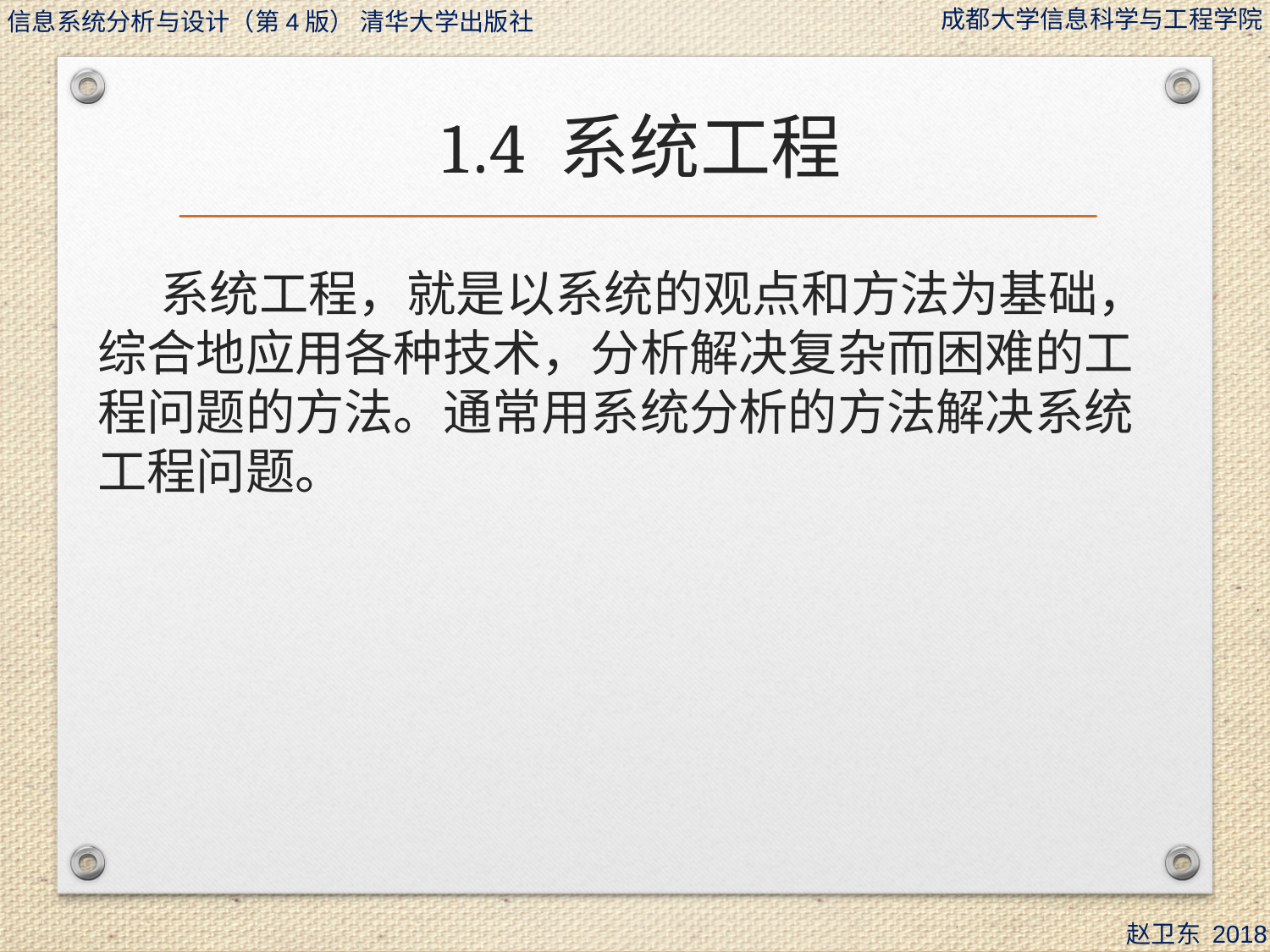

# 1.4 系统工程
系统工程，就是以系统的观点和方法为基础，综合地应用各种技术，分析解决复杂而困难的工程问题的方法。通常用系统分析的方法解决系统工程问题。